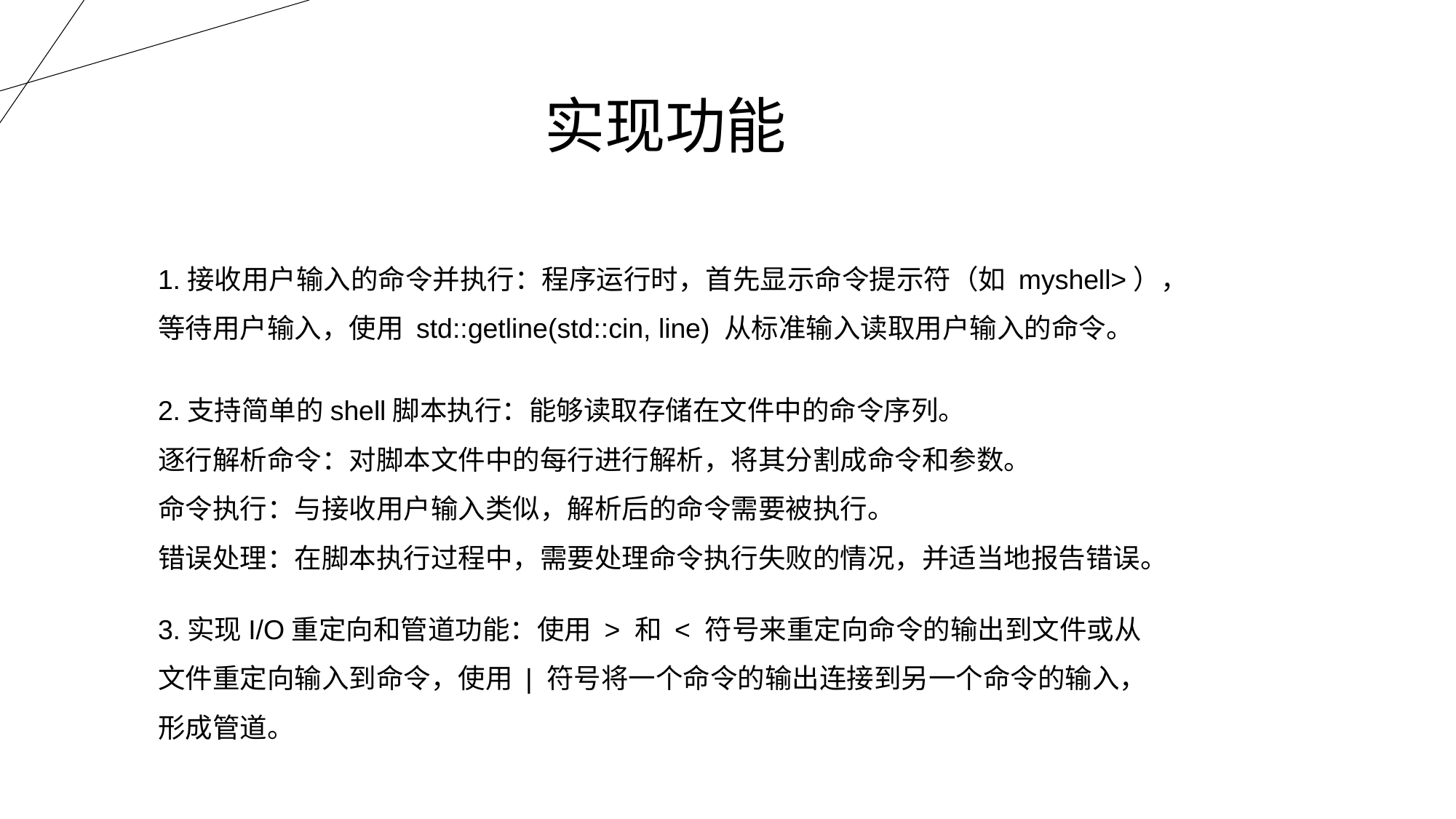

实现功能
1.接收用户输入的命令并执行：程序运行时，首先显示命令提示符（如 myshell>），等待用户输入，使用 std::getline(std::cin, line) 从标准输入读取用户输入的命令。
2.支持简单的shell脚本执行：能够读取存储在文件中的命令序列。
逐行解析命令：对脚本文件中的每行进行解析，将其分割成命令和参数。
命令执行：与接收用户输入类似，解析后的命令需要被执行。
错误处理：在脚本执行过程中，需要处理命令执行失败的情况，并适当地报告错误。

3.实现I/O重定向和管道功能：使用 > 和 < 符号来重定向命令的输出到文件或从文件重定向输入到命令，使用 | 符号将一个命令的输出连接到另一个命令的输入，形成管道。